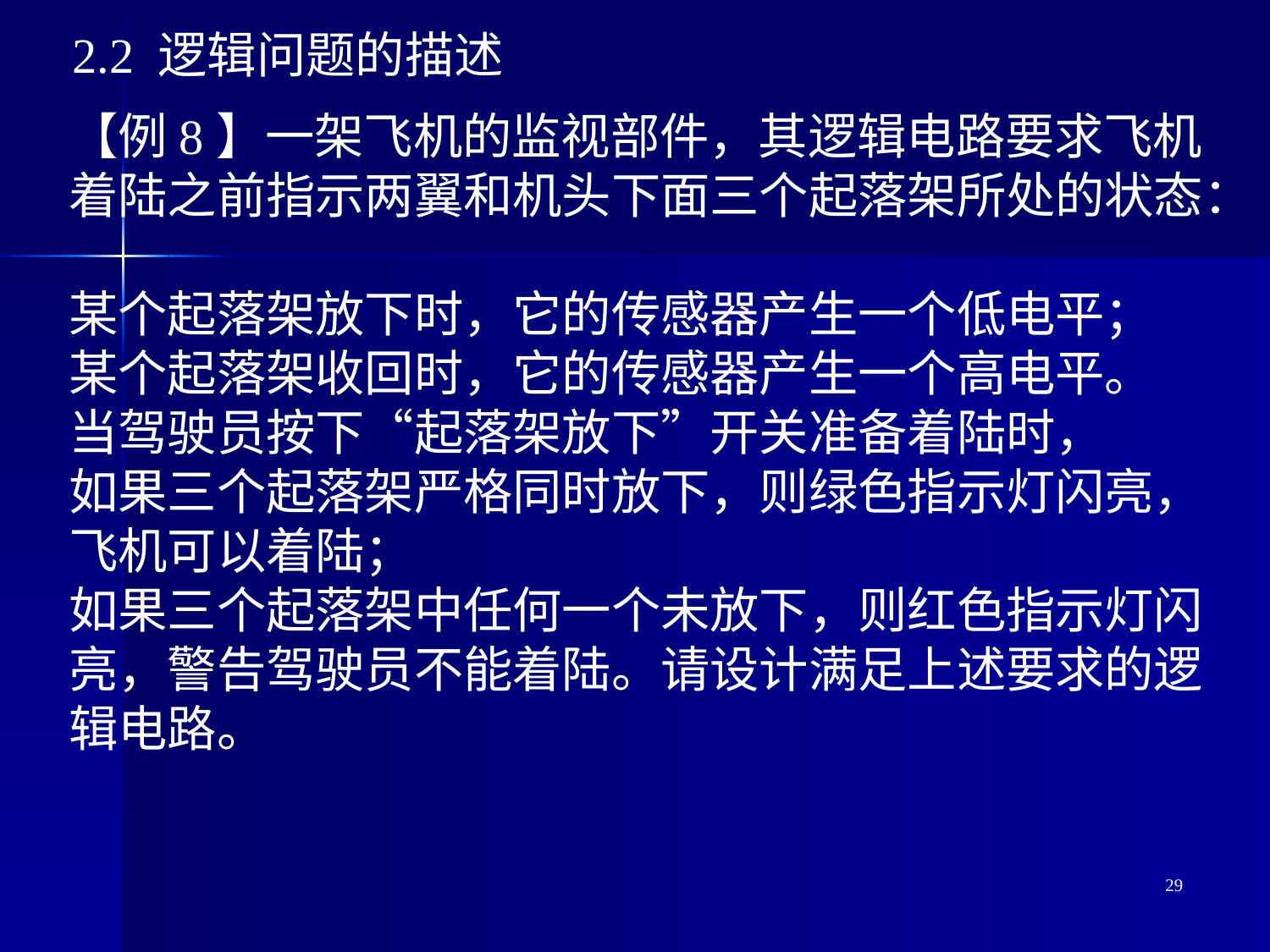

2.2 逻辑问题的描述
【例8】一架飞机的监视部件，其逻辑电路要求飞机着陆之前指示两翼和机头下面三个起落架所处的状态：
某个起落架放下时，它的传感器产生一个低电平；
某个起落架收回时，它的传感器产生一个高电平。
当驾驶员按下“起落架放下”开关准备着陆时，
如果三个起落架严格同时放下，则绿色指示灯闪亮，飞机可以着陆；
如果三个起落架中任何一个未放下，则红色指示灯闪亮，警告驾驶员不能着陆。请设计满足上述要求的逻辑电路。
29